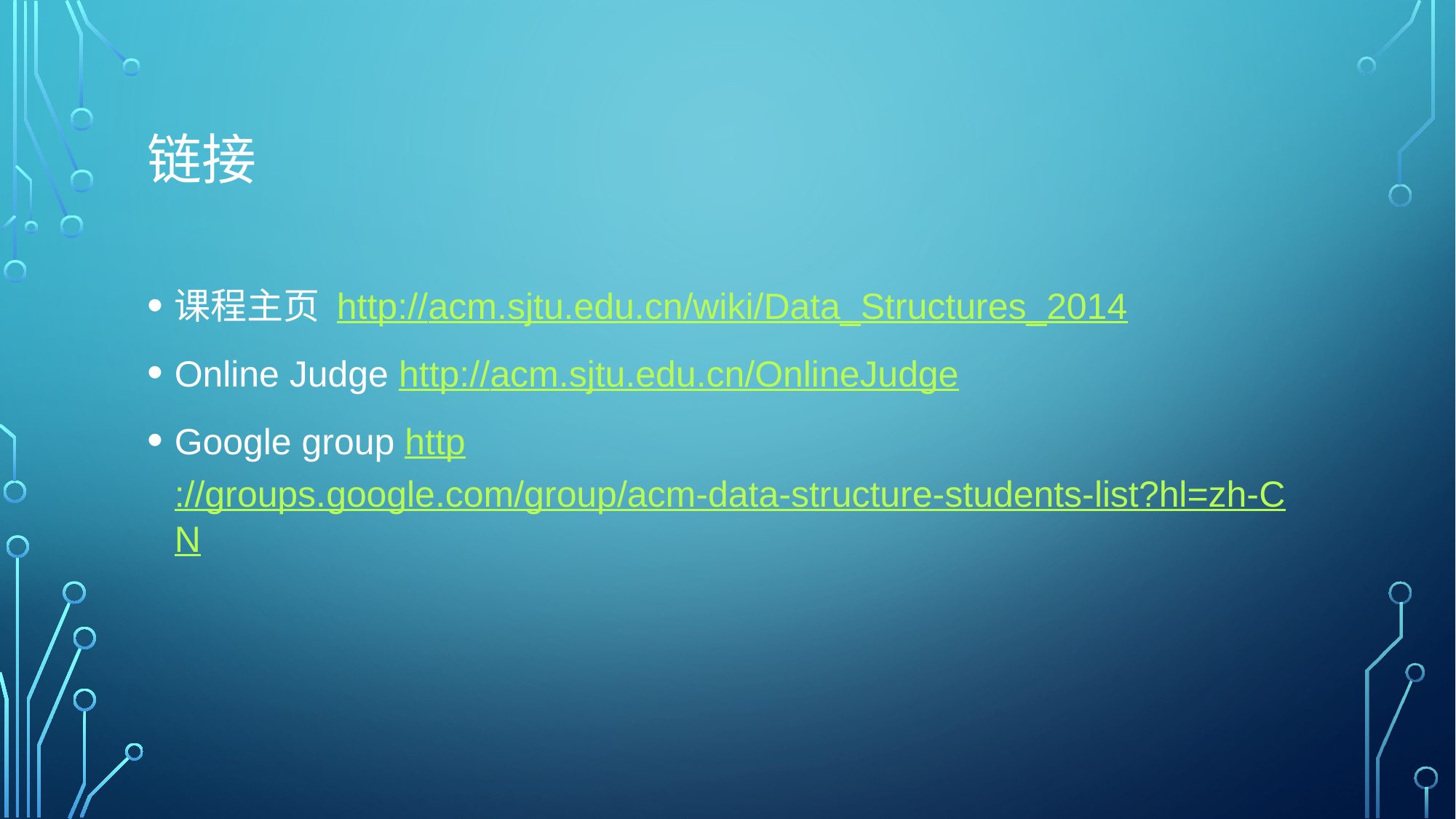

# 链接
课程主页 http://acm.sjtu.edu.cn/wiki/Data_Structures_2014
Online Judge http://acm.sjtu.edu.cn/OnlineJudge
Google group http://groups.google.com/group/acm-data-structure-students-list?hl=zh-CN